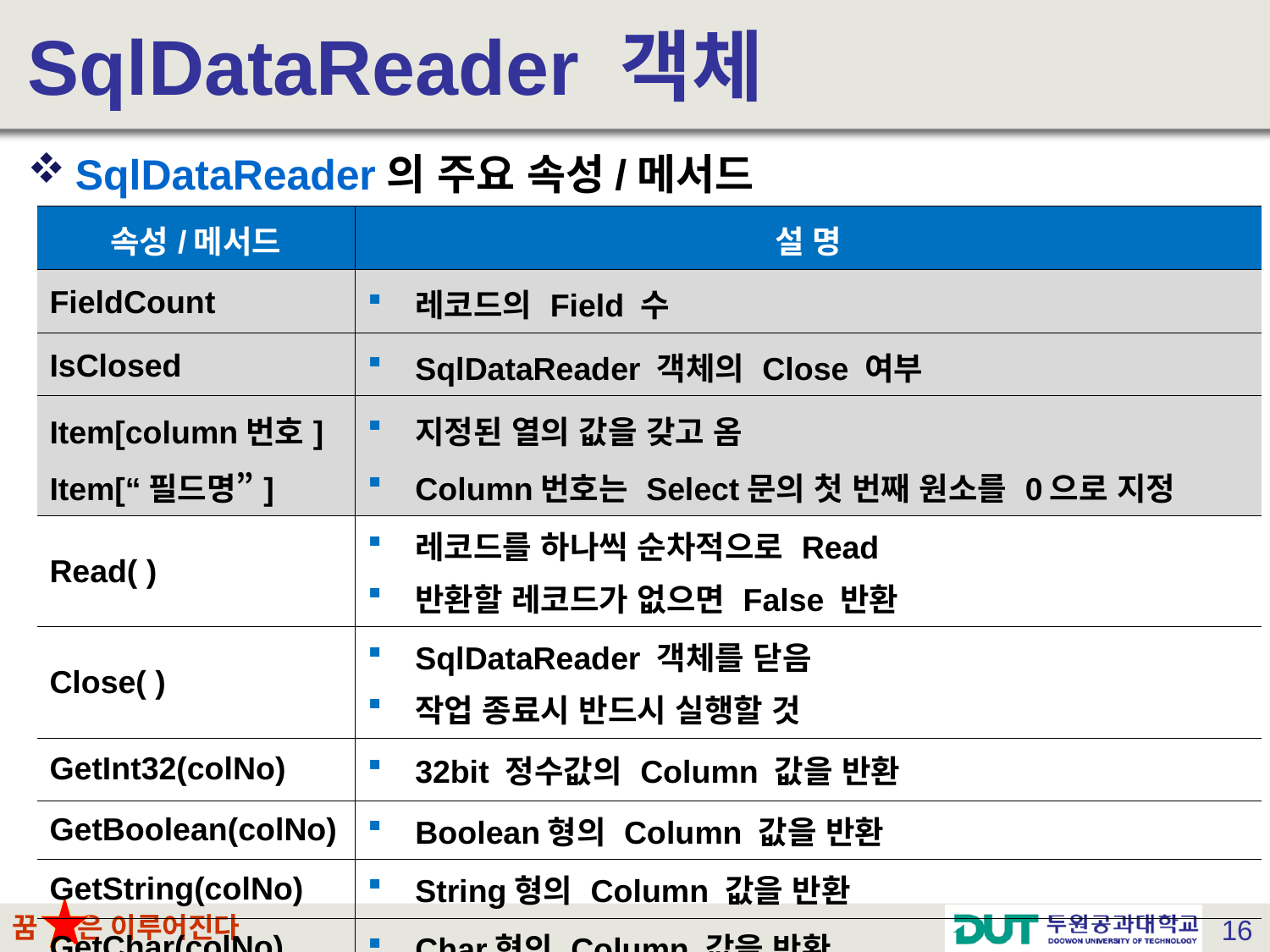

# SqlDataReader 객체
SqlDataReader의 주요 속성/메서드
| 속성/메서드 | 설 명 |
| --- | --- |
| FieldCount | 레코드의 Field 수 |
| IsClosed | SqlDataReader 객체의 Close 여부 |
| Item[column번호] Item[“필드명”] | 지정된 열의 값을 갖고 옴 Column번호는 Select문의 첫 번째 원소를 0으로 지정 |
| Read( ) | 레코드를 하나씩 순차적으로 Read 반환할 레코드가 없으면 False 반환 |
| Close( ) | SqlDataReader 객체를 닫음 작업 종료시 반드시 실행할 것 |
| GetInt32(colNo) | 32bit 정수값의 Column 값을 반환 |
| GetBoolean(colNo) | Boolean형의 Column 값을 반환 |
| GetString(colNo) | String형의 Column 값을 반환 |
| GetChar(colNo) | Char형의 Column 값을 반환 |